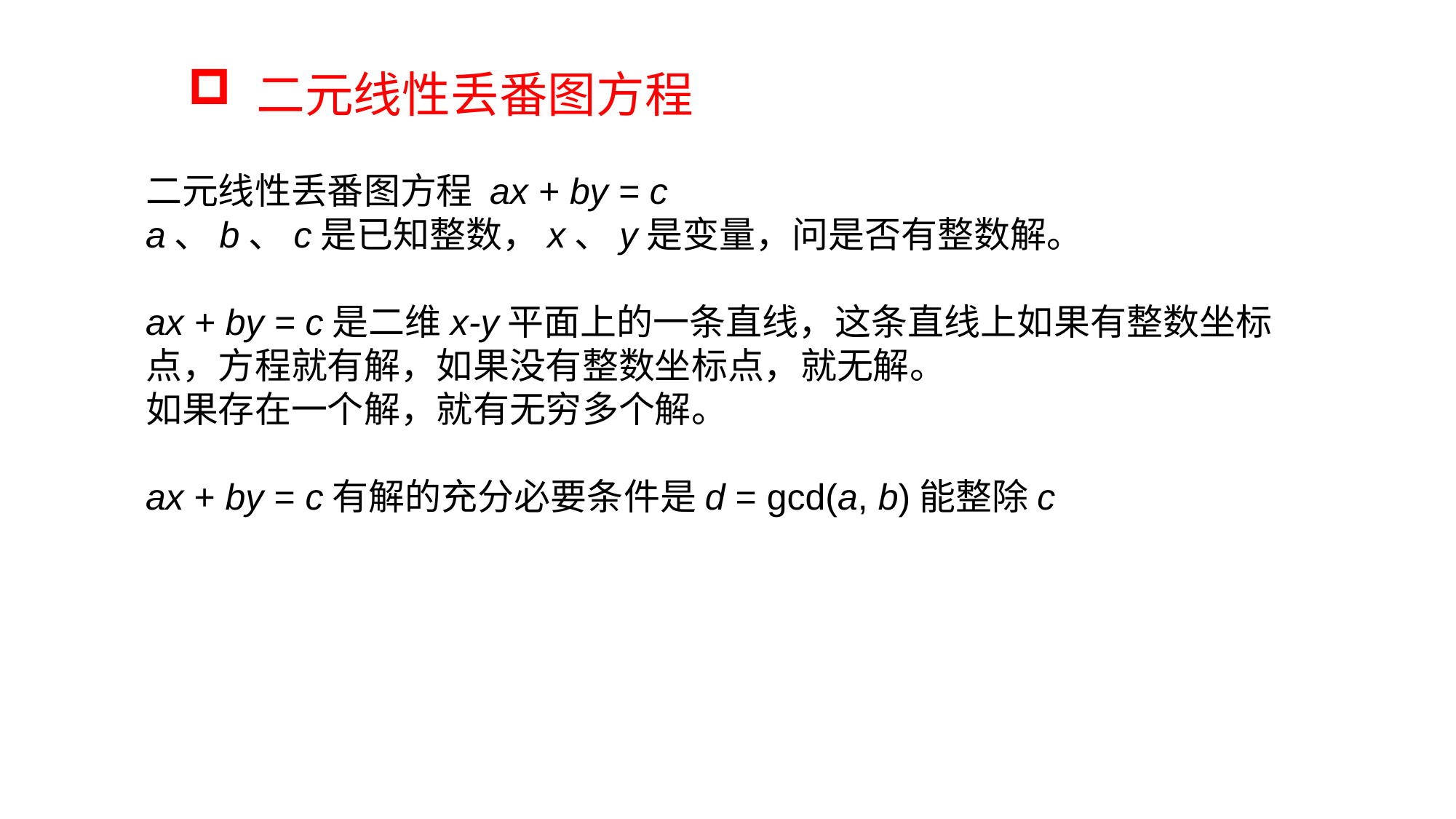

二元线性丢番图方程
二元线性丢番图方程 ax + by = c
a、b、c是已知整数，x、y是变量，问是否有整数解。

ax + by = c是二维x-y平面上的一条直线，这条直线上如果有整数坐标点，方程就有解，如果没有整数坐标点，就无解。
如果存在一个解，就有无穷多个解。

ax + by = c有解的充分必要条件是d = gcd(a, b)能整除c